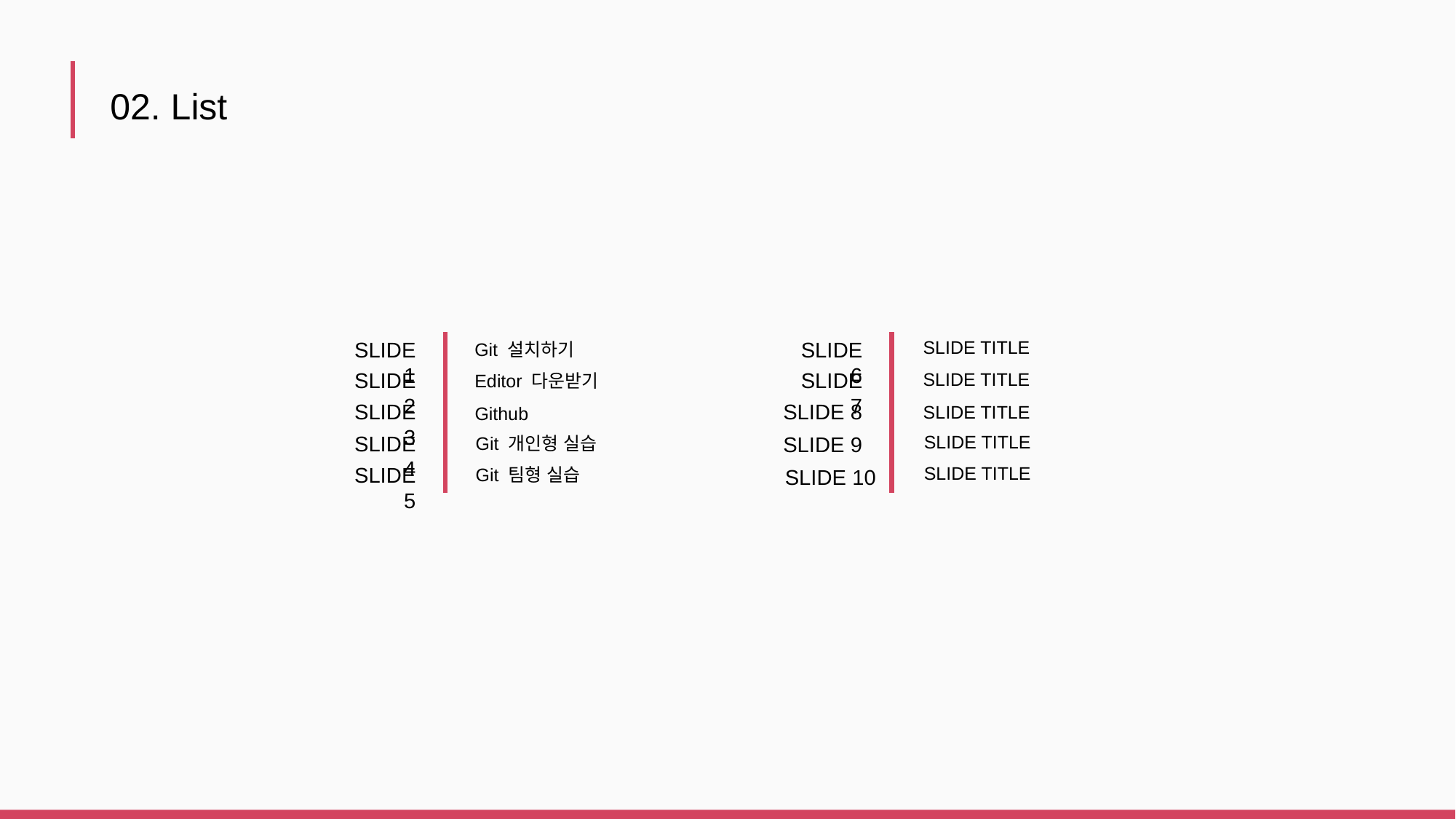

02. List
SLIDE 1
SLIDE 6
SLIDE TITLE
Git 설치하기
SLIDE 2
SLIDE 7
SLIDE TITLE
Editor 다운받기
SLIDE 3
SLIDE 8
SLIDE TITLE
Github
SLIDE 4
SLIDE TITLE
SLIDE 9
Git 개인형 실습
SLIDE 5
SLIDE TITLE
Git 팀형 실습
SLIDE 10